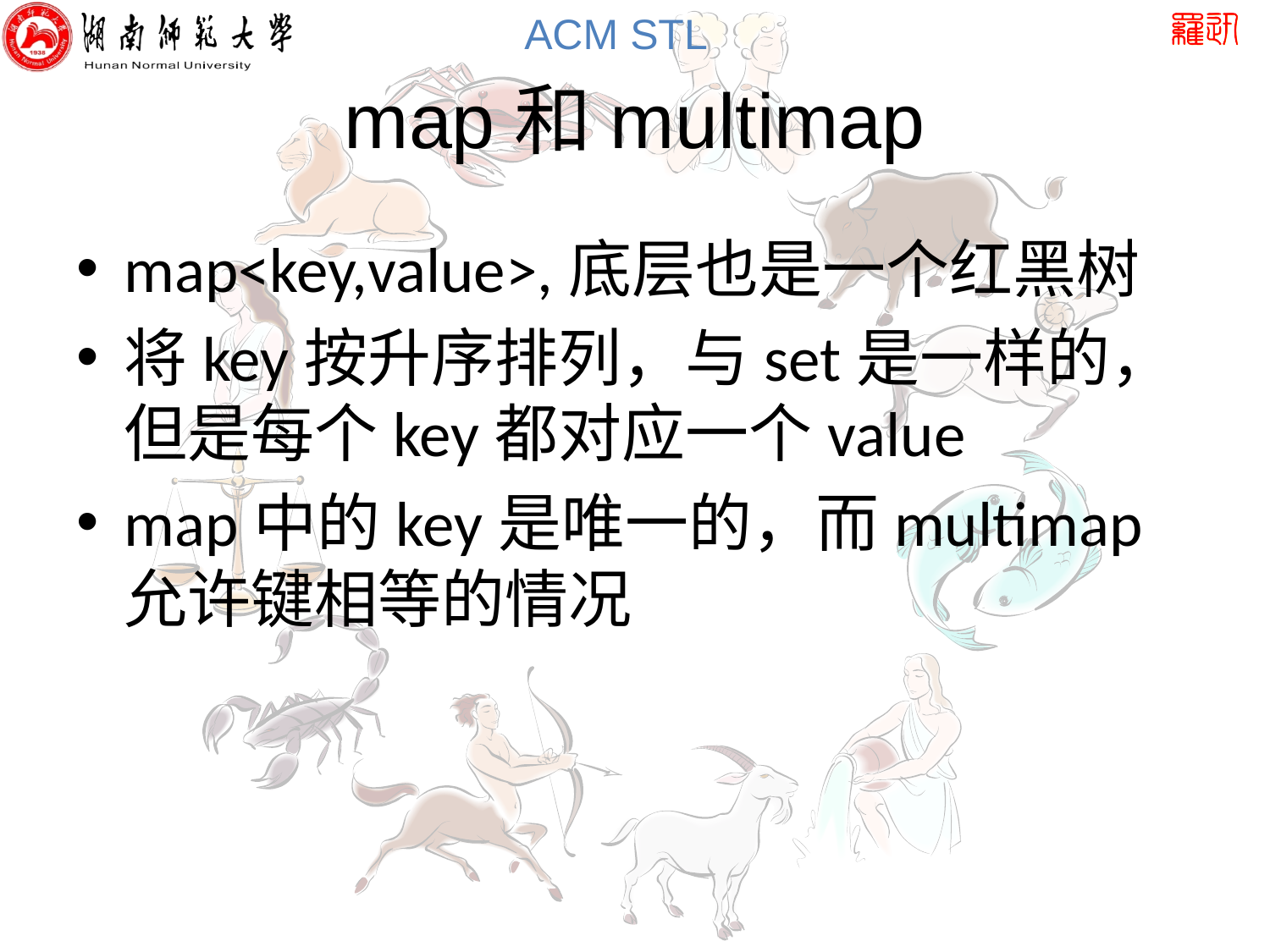

# map和multimap
map<key,value>,底层也是一个红黑树
将key按升序排列，与set是一样的，但是每个key都对应一个value
map中的key是唯一的，而multimap允许键相等的情况